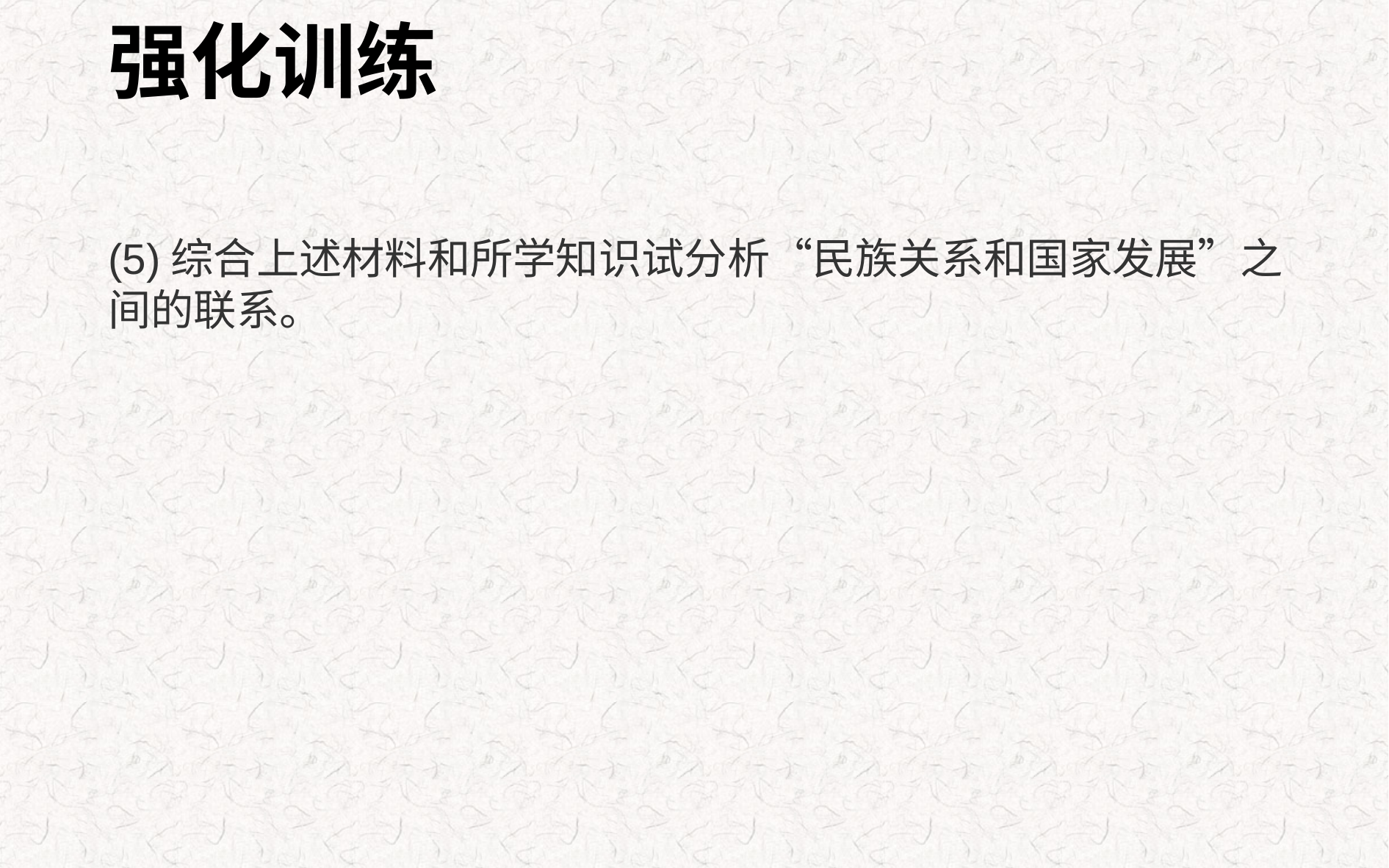

强化训练
(5)综合上述材料和所学知识试分析“民族关系和国家发展”之间的联系。